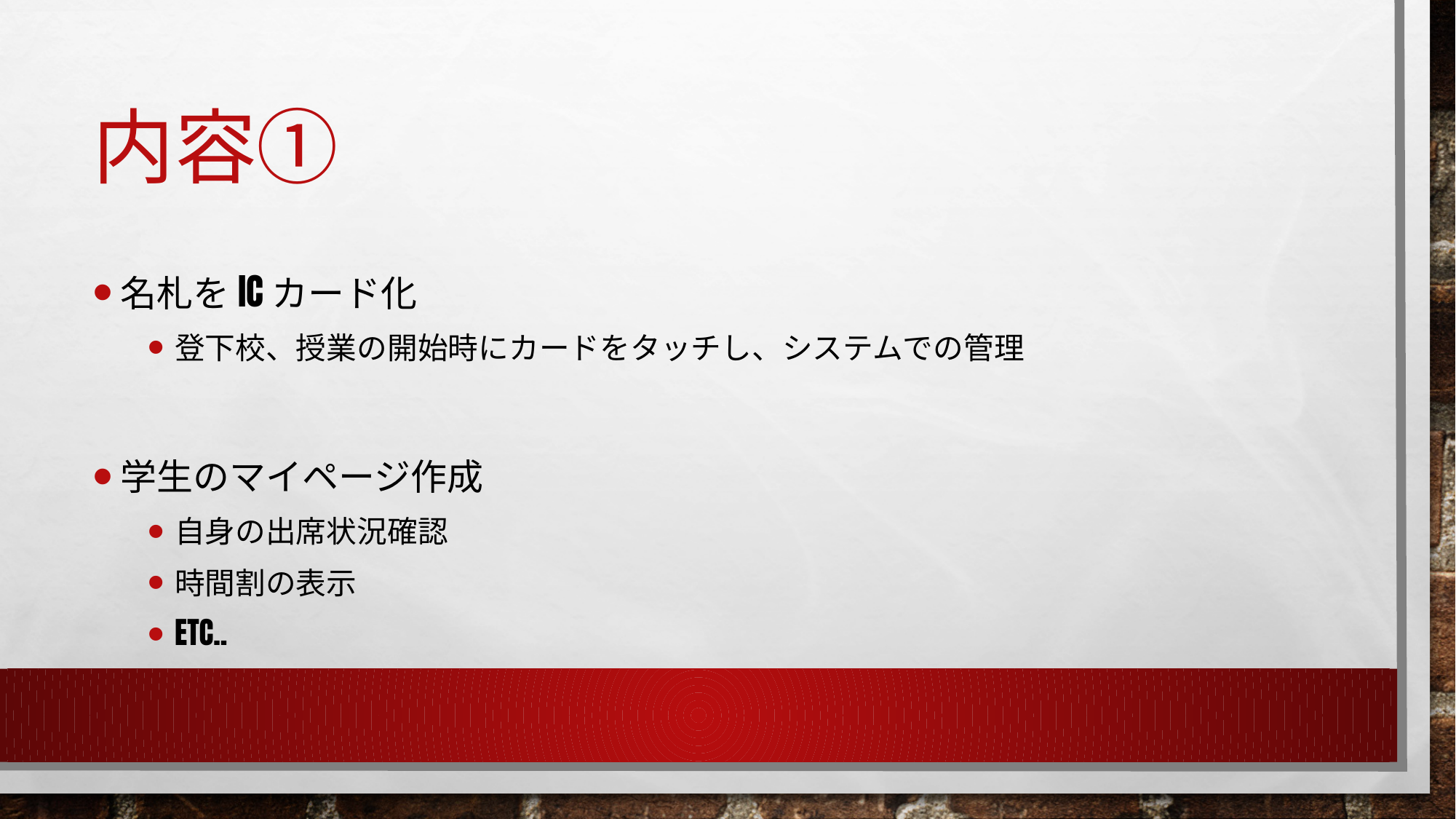

# 内容①
名札をICカード化
登下校、授業の開始時にカードをタッチし、システムでの管理

学生のマイページ作成
自身の出席状況確認
時間割の表示
etc..